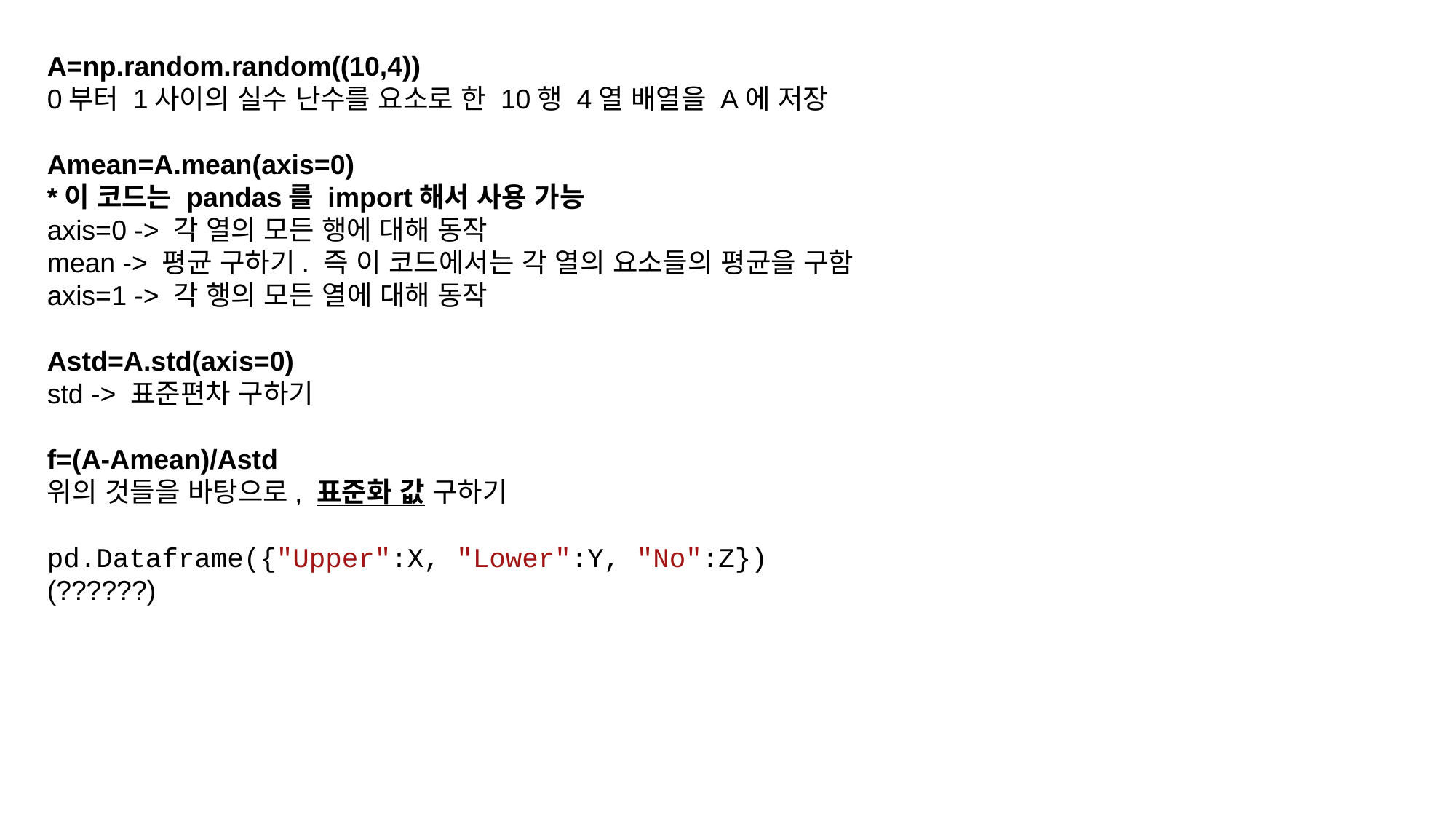

A=np.random.random((10,4))
0부터 1사이의 실수 난수를 요소로 한 10행 4열 배열을 A에 저장

Amean=A.mean(axis=0)
*이 코드는 pandas를 import해서 사용 가능
axis=0 -> 각 열의 모든 행에 대해 동작
mean -> 평균 구하기. 즉 이 코드에서는 각 열의 요소들의 평균을 구함
axis=1 -> 각 행의 모든 열에 대해 동작

Astd=A.std(axis=0)
std -> 표준편차 구하기

f=(A-Amean)/Astd
위의 것들을 바탕으로, 표준화 값 구하기

pd.Dataframe({"Upper":X, "Lower":Y, "No":Z})
(??????)